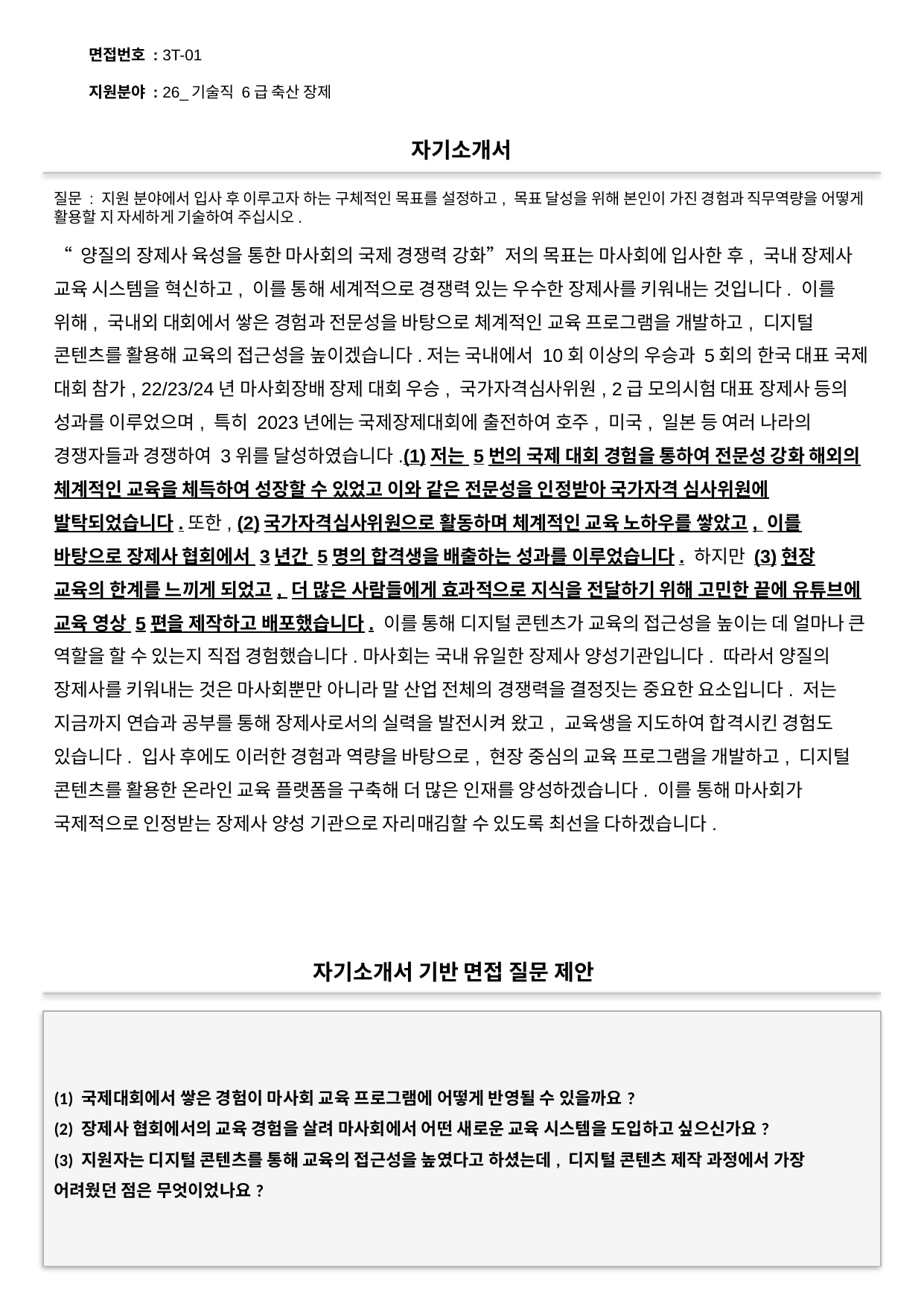

면접번호 : 3T-01

지원분야 : 26_기술직 6급 축산 장제
#

자기소개서

질문 : 지원 분야에서 입사 후 이루고자 하는 구체적인 목표를 설정하고, 목표 달성을 위해 본인이 가진 경험과 직무역량을 어떻게 활용할 지 자세하게 기술하여 주십시오.

“ 양질의 장제사 육성을 통한 마사회의 국제 경쟁력 강화”저의 목표는 마사회에 입사한 후, 국내 장제사 교육 시스템을 혁신하고, 이를 통해 세계적으로 경쟁력 있는 우수한 장제사를 키워내는 것입니다. 이를 위해, 국내외 대회에서 쌓은 경험과 전문성을 바탕으로 체계적인 교육 프로그램을 개발하고, 디지털 콘텐츠를 활용해 교육의 접근성을 높이겠습니다.저는 국내에서 10회 이상의 우승과 5회의 한국 대표 국제 대회 참가, 22/23/24년 마사회장배 장제 대회 우승, 국가자격심사위원, 2급 모의시험 대표 장제사 등의 성과를 이루었으며, 특히 2023년에는 국제장제대회에 출전하여 호주, 미국, 일본 등 여러 나라의 경쟁자들과 경쟁하여 3위를 달성하였습니다.(1)저는 5번의 국제 대회 경험을 통하여 전문성 강화 해외의 체계적인 교육을 체득하여 성장할 수 있었고 이와 같은 전문성을 인정받아 국가자격 심사위원에 발탁되었습니다.또한, (2)국가자격심사위원으로 활동하며 체계적인 교육 노하우를 쌓았고, 이를 바탕으로 장제사 협회에서 3년간 5명의 합격생을 배출하는 성과를 이루었습니다. 하지만 (3)현장 교육의 한계를 느끼게 되었고, 더 많은 사람들에게 효과적으로 지식을 전달하기 위해 고민한 끝에 유튜브에 교육 영상 5편을 제작하고 배포했습니다. 이를 통해 디지털 콘텐츠가 교육의 접근성을 높이는 데 얼마나 큰 역할을 할 수 있는지 직접 경험했습니다.마사회는 국내 유일한 장제사 양성기관입니다. 따라서 양질의 장제사를 키워내는 것은 마사회뿐만 아니라 말 산업 전체의 경쟁력을 결정짓는 중요한 요소입니다. 저는 지금까지 연습과 공부를 통해 장제사로서의 실력을 발전시켜 왔고, 교육생을 지도하여 합격시킨 경험도 있습니다. 입사 후에도 이러한 경험과 역량을 바탕으로, 현장 중심의 교육 프로그램을 개발하고, 디지털 콘텐츠를 활용한 온라인 교육 플랫폼을 구축해 더 많은 인재를 양성하겠습니다. 이를 통해 마사회가 국제적으로 인정받는 장제사 양성 기관으로 자리매김할 수 있도록 최선을 다하겠습니다.

자기소개서 기반 면접 질문 제안

(1) 국제대회에서 쌓은 경험이 마사회 교육 프로그램에 어떻게 반영될 수 있을까요?
(2) 장제사 협회에서의 교육 경험을 살려 마사회에서 어떤 새로운 교육 시스템을 도입하고 싶으신가요?
(3) 지원자는 디지털 콘텐츠를 통해 교육의 접근성을 높였다고 하셨는데, 디지털 콘텐츠 제작 과정에서 가장 어려웠던 점은 무엇이었나요?